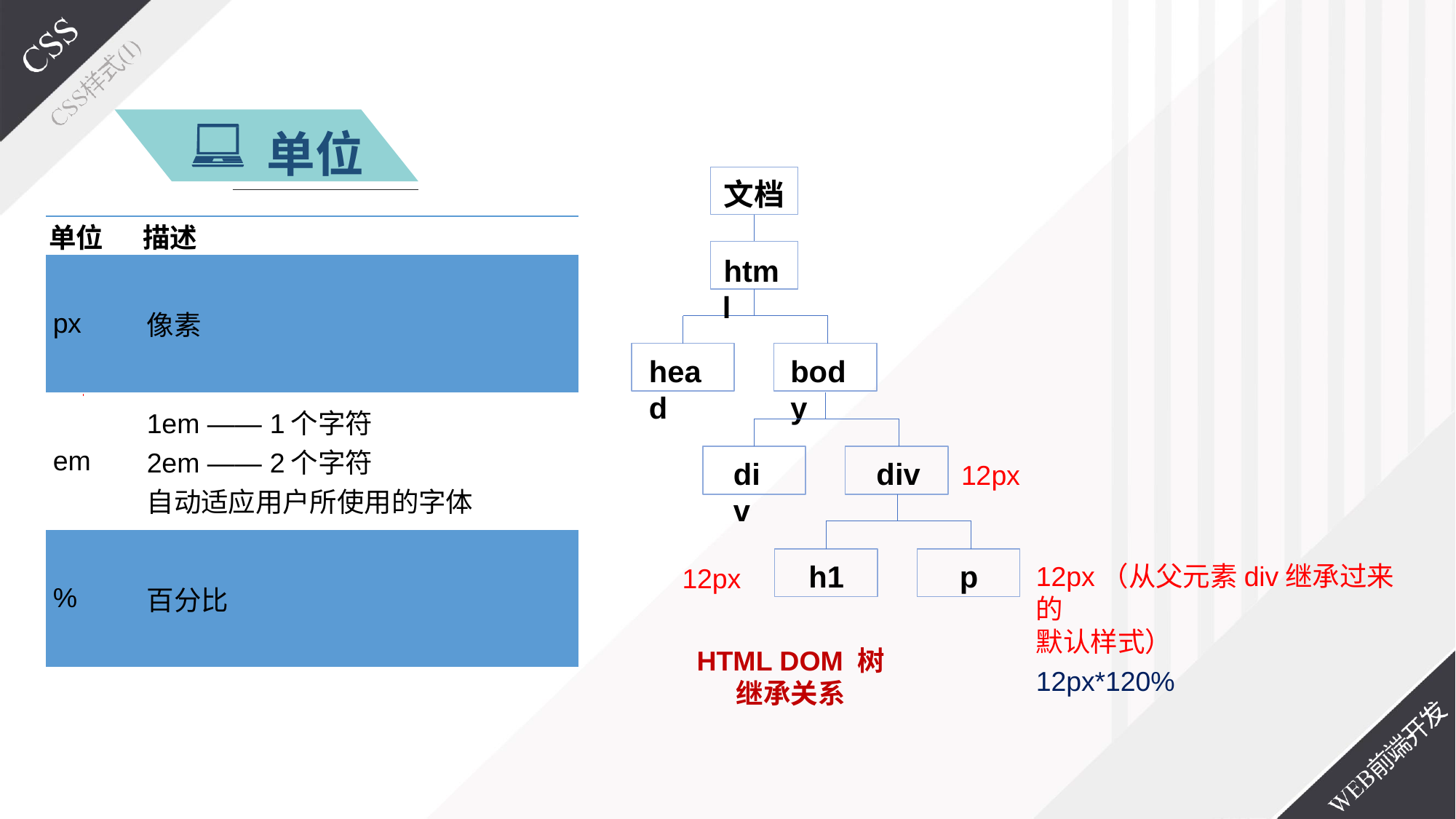

单位

文档

html

| 单位 | 描述 |
| --- | --- |
| px | 像素 |
| em | 1em —— 1个字符 2em —— 2个字符 自动适应用户所使用的字体 |
| % | 百分比 |

head
body

div
div	12px

h1
p
12px（从父元素div继承过来的
默认样式）
12px*120%
12px
HTML DOM 树
继承关系